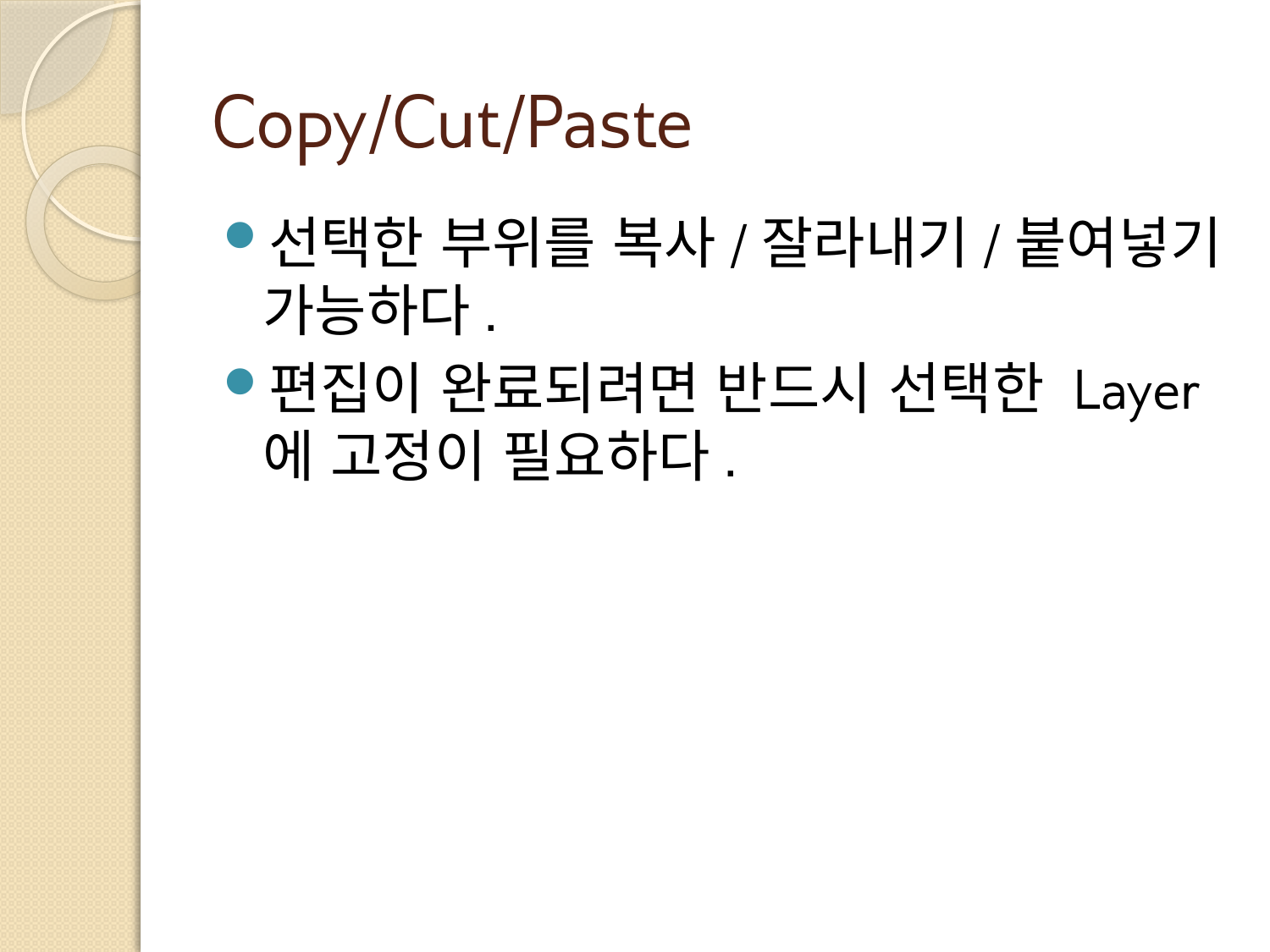

# Copy/Cut/Paste
선택한 부위를 복사/잘라내기/붙여넣기 가능하다.
편집이 완료되려면 반드시 선택한 Layer에 고정이 필요하다.